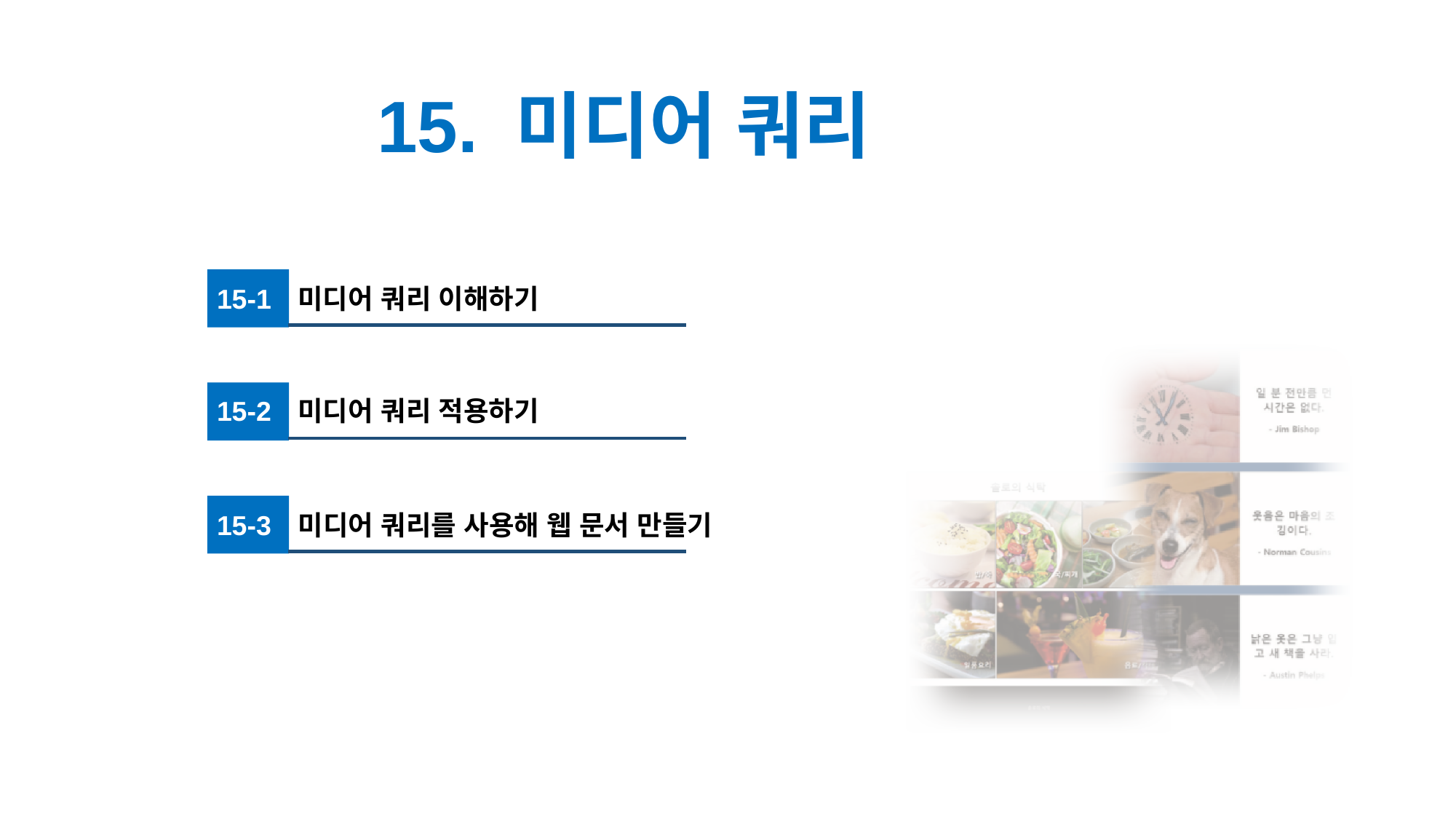

# 15. 미디어 쿼리
15-1
미디어 쿼리 이해하기
15-2
미디어 쿼리 적용하기
15-3
미디어 쿼리를 사용해 웹 문서 만들기